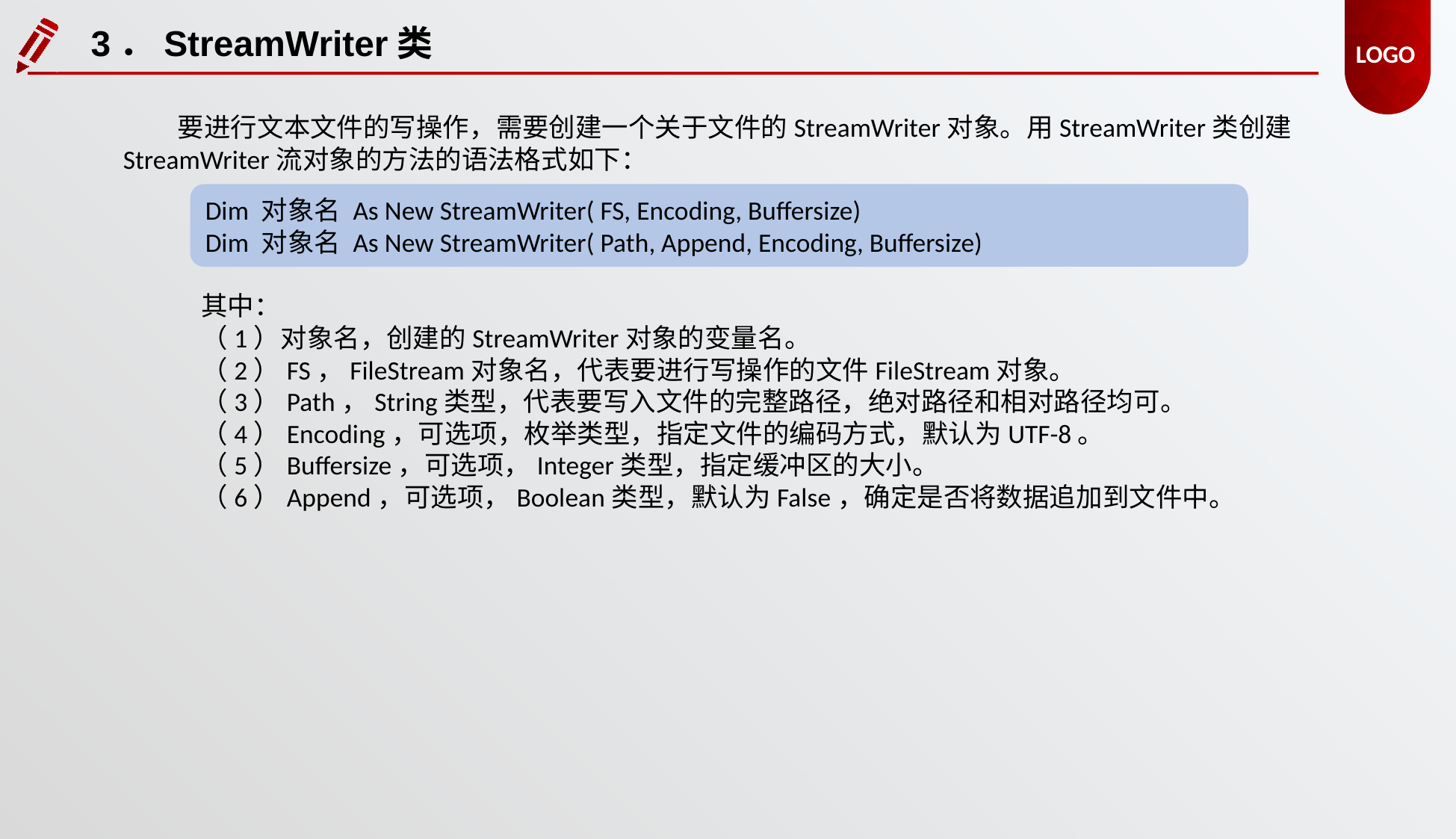

3．StreamWriter类
要进行文本文件的写操作，需要创建一个关于文件的StreamWriter对象。用StreamWriter类创建StreamWriter流对象的方法的语法格式如下：
Dim 对象名 As New StreamWriter( FS, Encoding, Buffersize)
Dim 对象名 As New StreamWriter( Path, Append, Encoding, Buffersize)
其中：
（1）对象名，创建的StreamWriter对象的变量名。
（2）FS，FileStream对象名，代表要进行写操作的文件FileStream对象。
（3）Path，String类型，代表要写入文件的完整路径，绝对路径和相对路径均可。
（4）Encoding，可选项，枚举类型，指定文件的编码方式，默认为UTF-8。
（5）Buffersize，可选项，Integer类型，指定缓冲区的大小。
（6）Append，可选项，Boolean类型，默认为False，确定是否将数据追加到文件中。